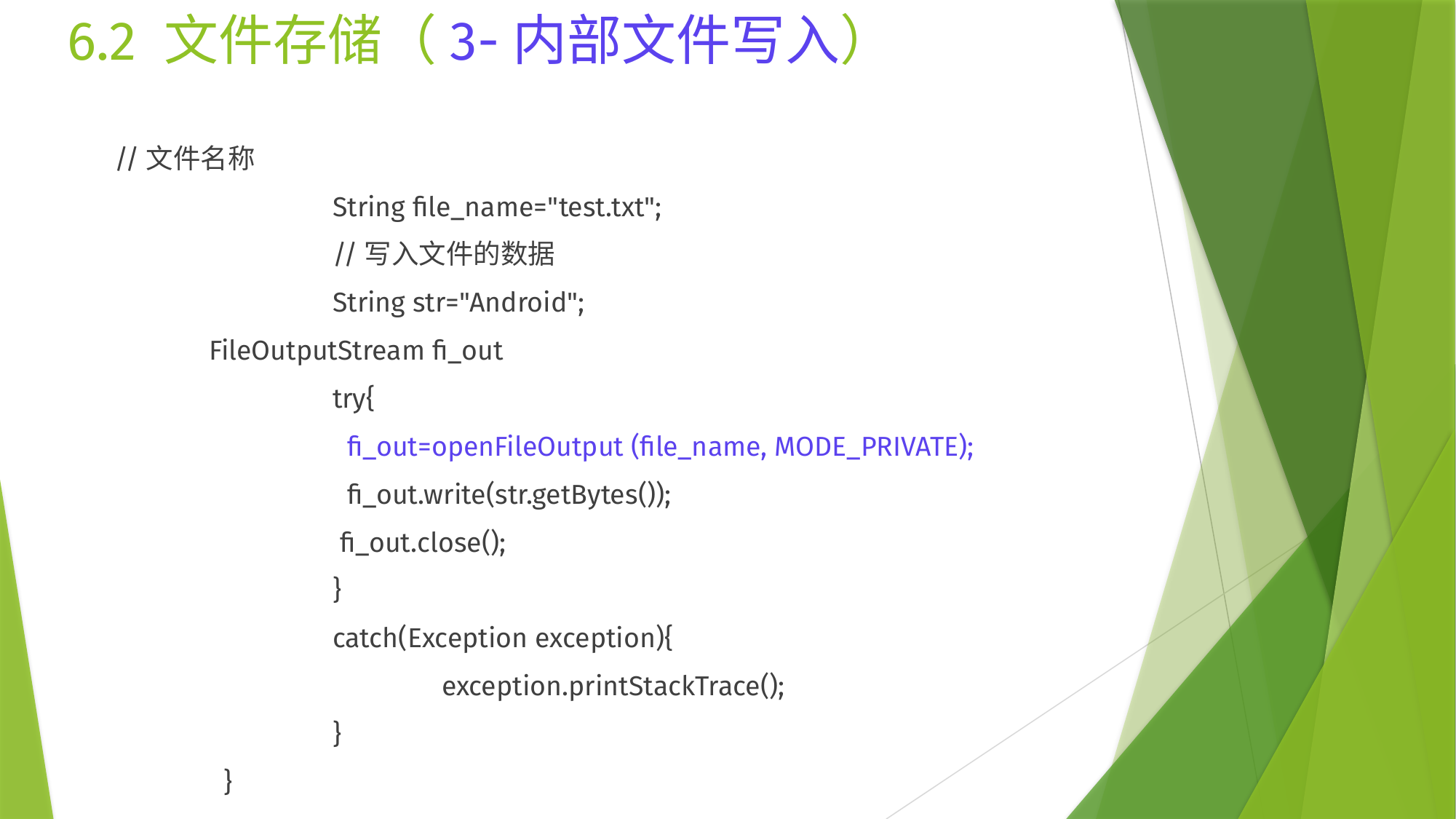

6.2 文件存储（3-内部文件写入）
//文件名称
		String file_name="test.txt";
		//写入文件的数据
		String str="Android";
             FileOutputStream fi_out
		try{
		  fi_out=openFileOutput (file_name, MODE_PRIVATE);
		  fi_out.write(str.getBytes());
		 fi_out.close();
		}
		catch(Exception exception){
			exception.printStackTrace();
		}
	}